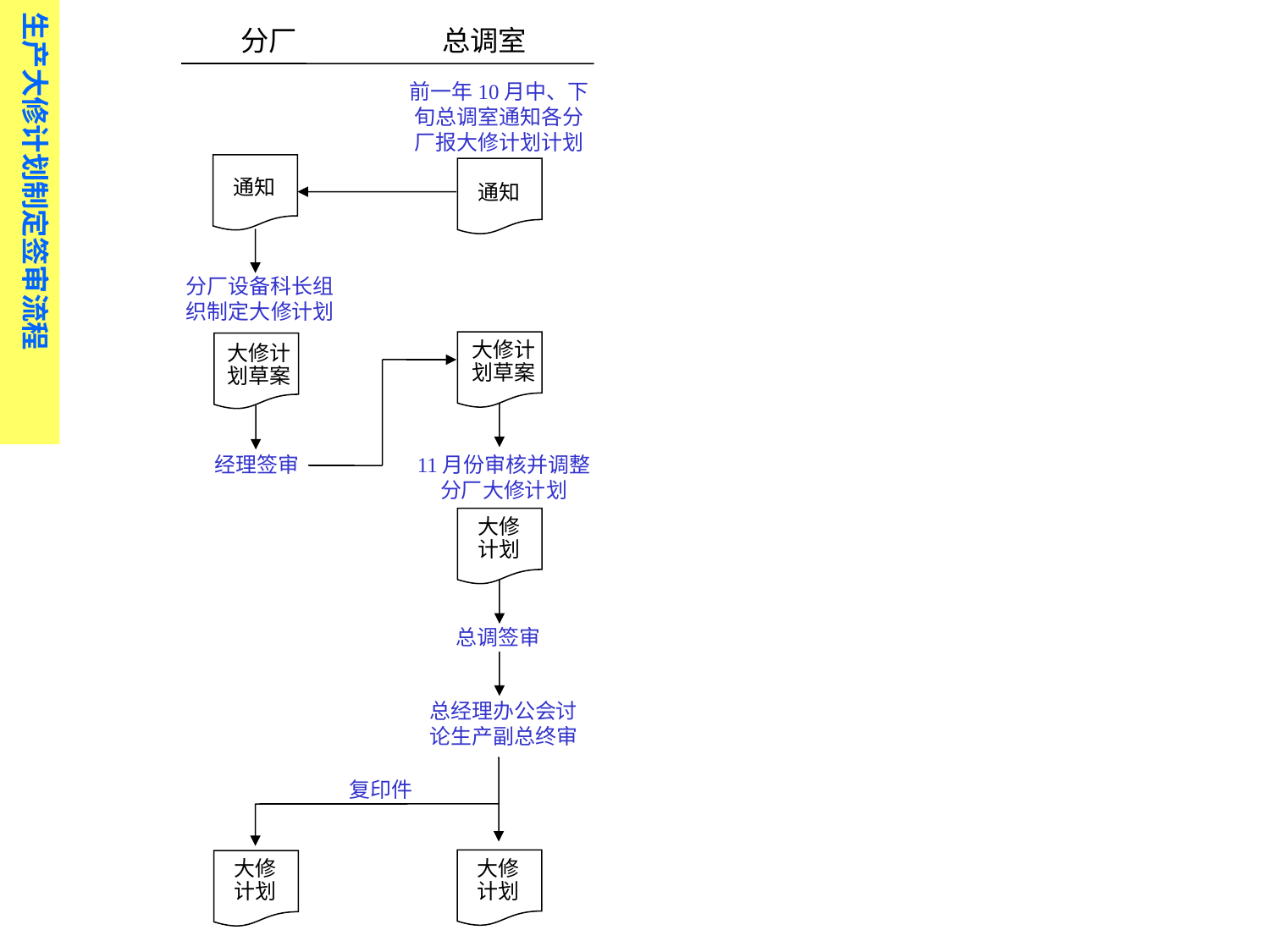

生产大修计划制定签审流程
   分厂                       总调室

前一年10月中、下旬总调室通知各分厂报大修计划计划

通知
通知

分厂设备科长组织制定大修计划

大修计划草案
大修计划草案

经理签审
11月份审核并调整分厂大修计划

大修计划

总调签审

总经理办公会讨论生产副总终审

复印件

大修计划
大修计划
80